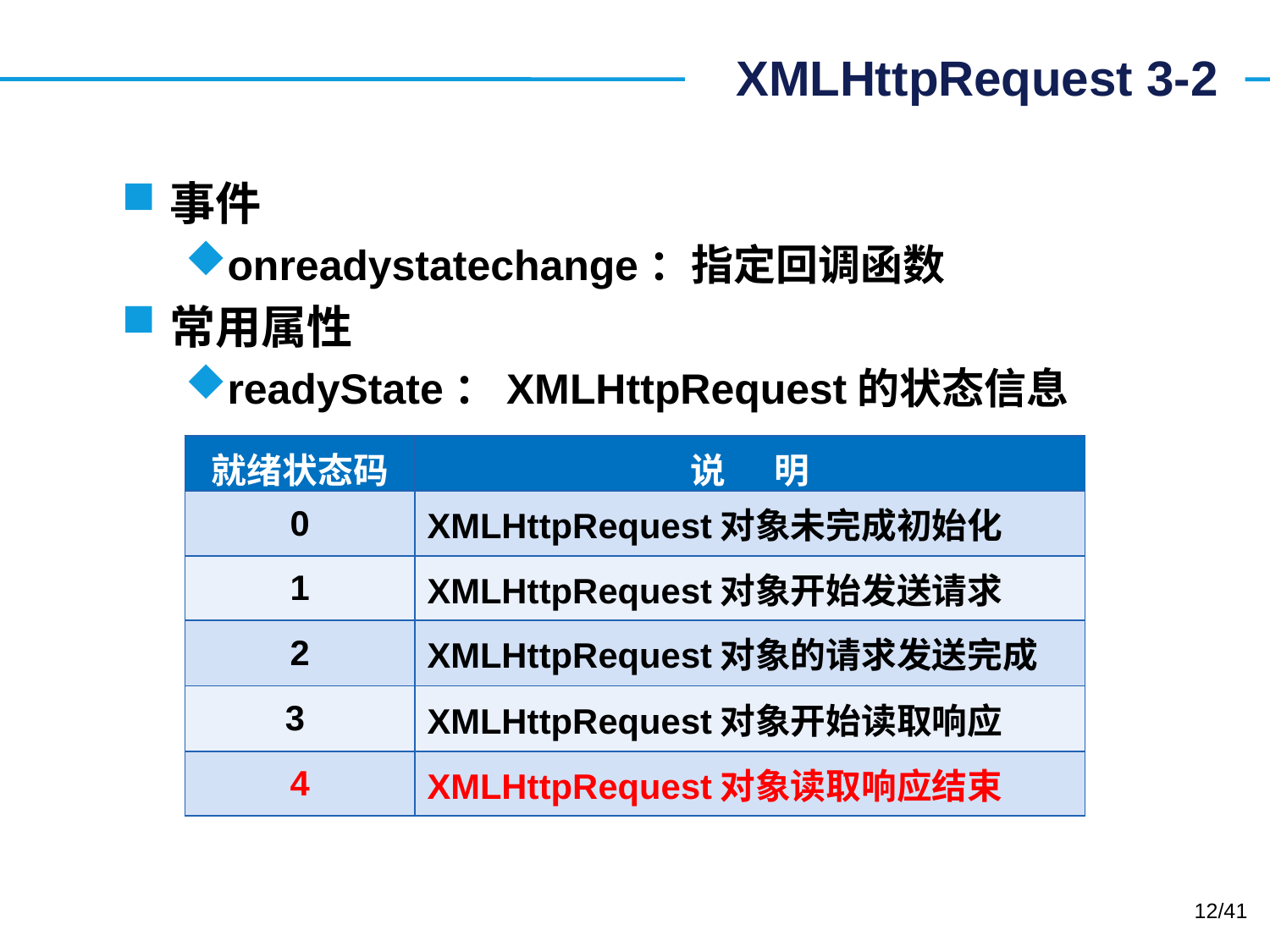

# XMLHttpRequest 3-2
事件
onreadystatechange：指定回调函数
常用属性
readyState：XMLHttpRequest的状态信息

| 就绪状态码 | 说 明 |
| --- | --- |
| 0 | XMLHttpRequest对象未完成初始化 |
| 1 | XMLHttpRequest对象开始发送请求 |
| 2 | XMLHttpRequest对象的请求发送完成 |
| 3 | XMLHttpRequest对象开始读取响应 |
| 4 | XMLHttpRequest对象读取响应结束 |
12/41